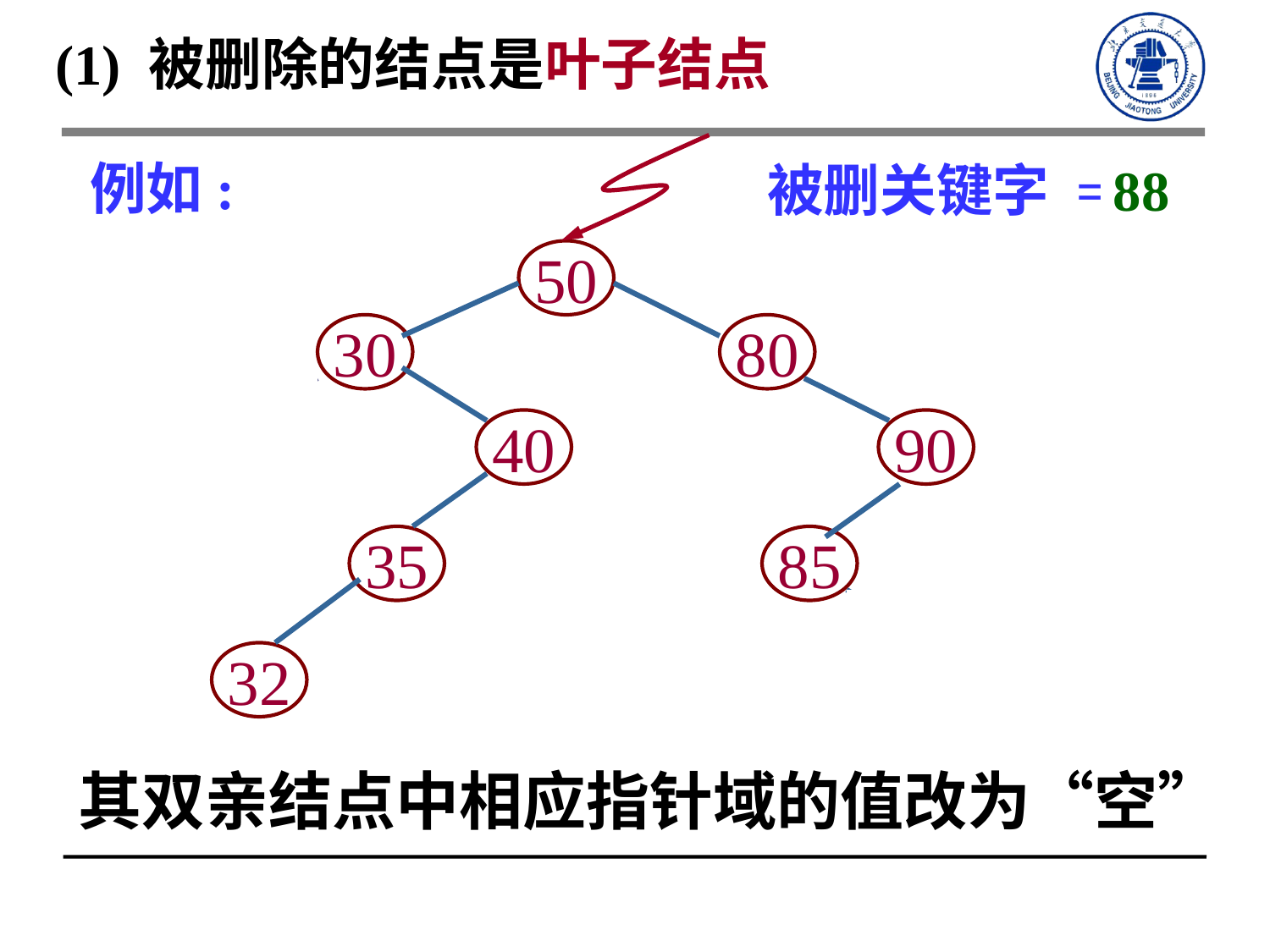

(1) 被删除的结点是叶子结点

例如:
被删关键字 = 20
88
50

30
80

20
40
90

35
85

32
88
其双亲结点中相应指针域的值改为“空”